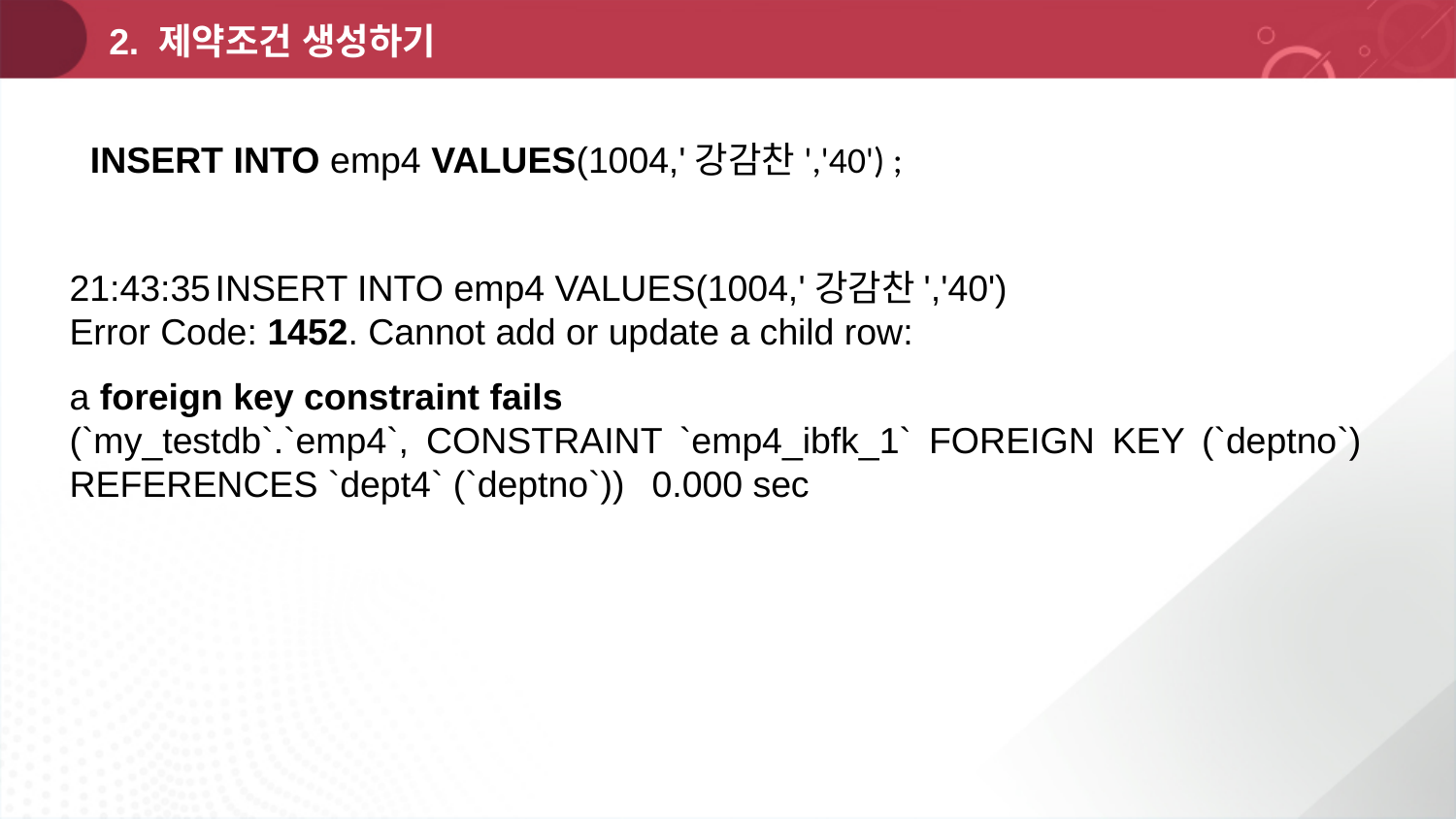

2. 제약조건 생성하기
INSERT INTO emp4 VALUES(1004,'강감찬','40') ;
21:43:35	INSERT INTO emp4 VALUES(1004,'강감찬','40')
Error Code: 1452. Cannot add or update a child row:
a foreign key constraint fails
(`my_testdb`.`emp4`, CONSTRAINT `emp4_ibfk_1` FOREIGN KEY (`deptno`) REFERENCES `dept4` (`deptno`))	0.000 sec